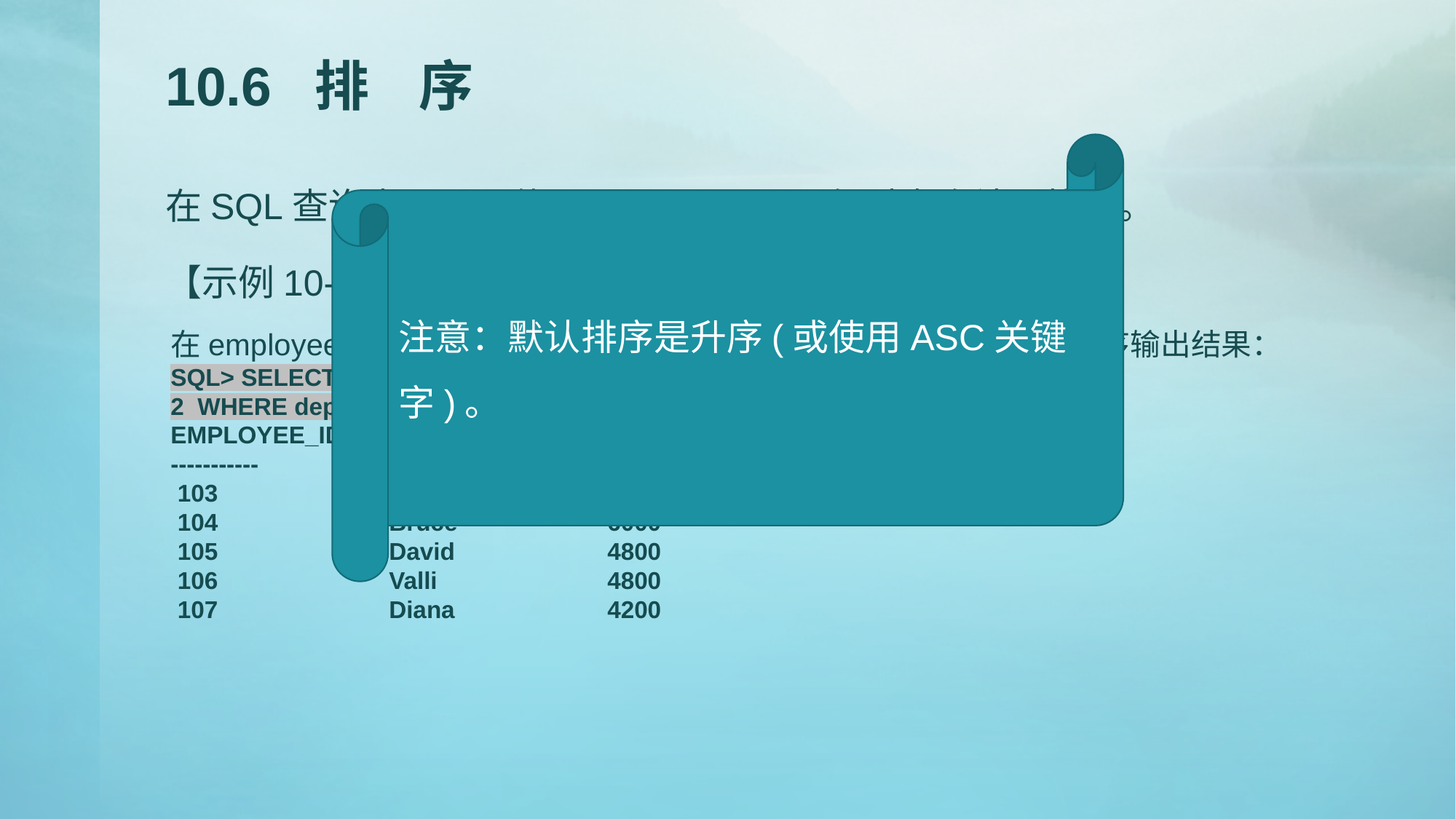

# 10.6  排    序
注意：默认排序是升序(或使用ASC关键字)。
在SQL查询中，可以使用ORDER BY子句对查询结果排序。
【示例10-5】排序查询。
在employees表中查询(department_id=60)所有人员的薪水，并按降序输出结果：
SQL> SELECT employee_id，first_name，salary from employees
2  WHERE department_id=60 ORDER BY salary DESC；
EMPLOYEE_ID	FIRST_NAME	SALARY
-----------		------------	-	---------
 103		Alexander	9000
 104		Bruce		6000
 105		David		4800
 106		Valli		4800
 107		Diana		4200